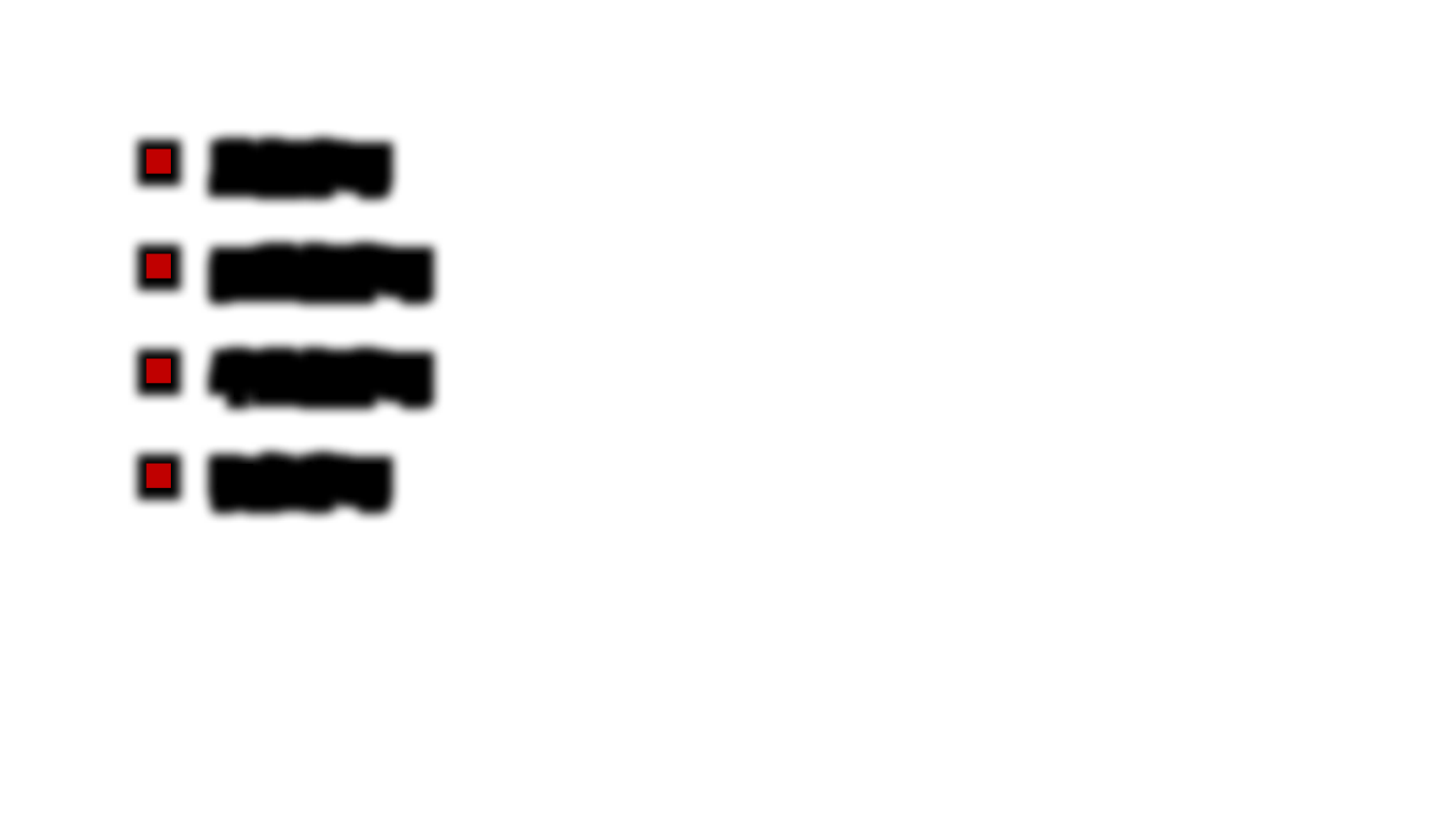

机器学习的分类
4
监督学习
无监督学习
半监督学习
强化学习
11